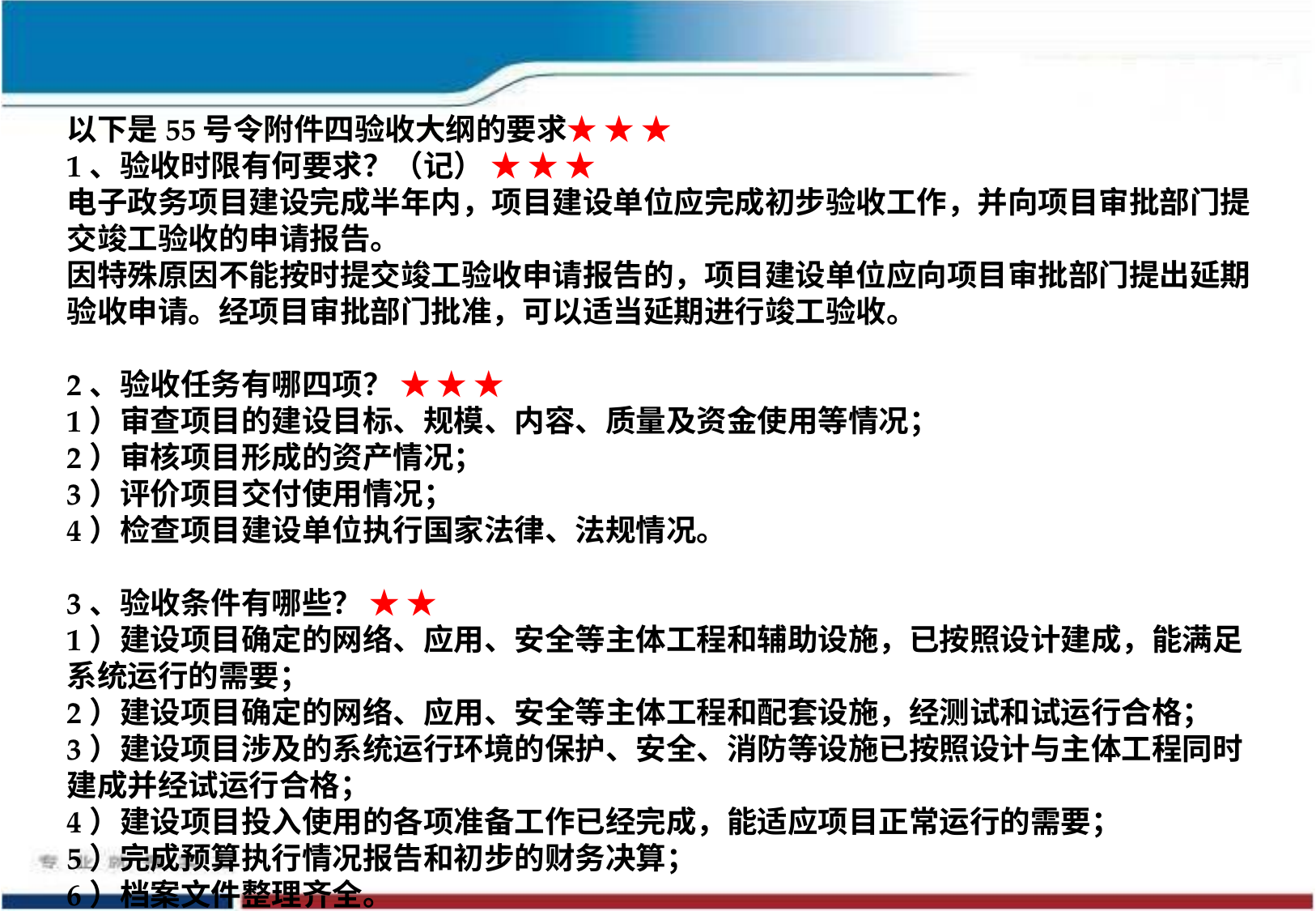

以下是55号令附件四验收大纲的要求★ ★ ★
1、验收时限有何要求？（记） ★ ★ ★
电子政务项目建设完成半年内，项目建设单位应完成初步验收工作，并向项目审批部门提交竣工验收的申请报告。
因特殊原因不能按时提交竣工验收申请报告的，项目建设单位应向项目审批部门提出延期验收申请。经项目审批部门批准，可以适当延期进行竣工验收。

2、验收任务有哪四项？ ★ ★ ★
1）审查项目的建设目标、规模、内容、质量及资金使用等情况；
2）审核项目形成的资产情况；
3）评价项目交付使用情况；
4）检查项目建设单位执行国家法律、法规情况。

3、验收条件有哪些？ ★ ★
1）建设项目确定的网络、应用、安全等主体工程和辅助设施，已按照设计建成，能满足系统运行的需要；
2）建设项目确定的网络、应用、安全等主体工程和配套设施，经测试和试运行合格；
3）建设项目涉及的系统运行环境的保护、安全、消防等设施已按照设计与主体工程同时建成并经试运行合格；
4）建设项目投入使用的各项准备工作已经完成，能适应项目正常运行的需要；
5）完成预算执行情况报告和初步的财务决算；
6）档案文件整理齐全。